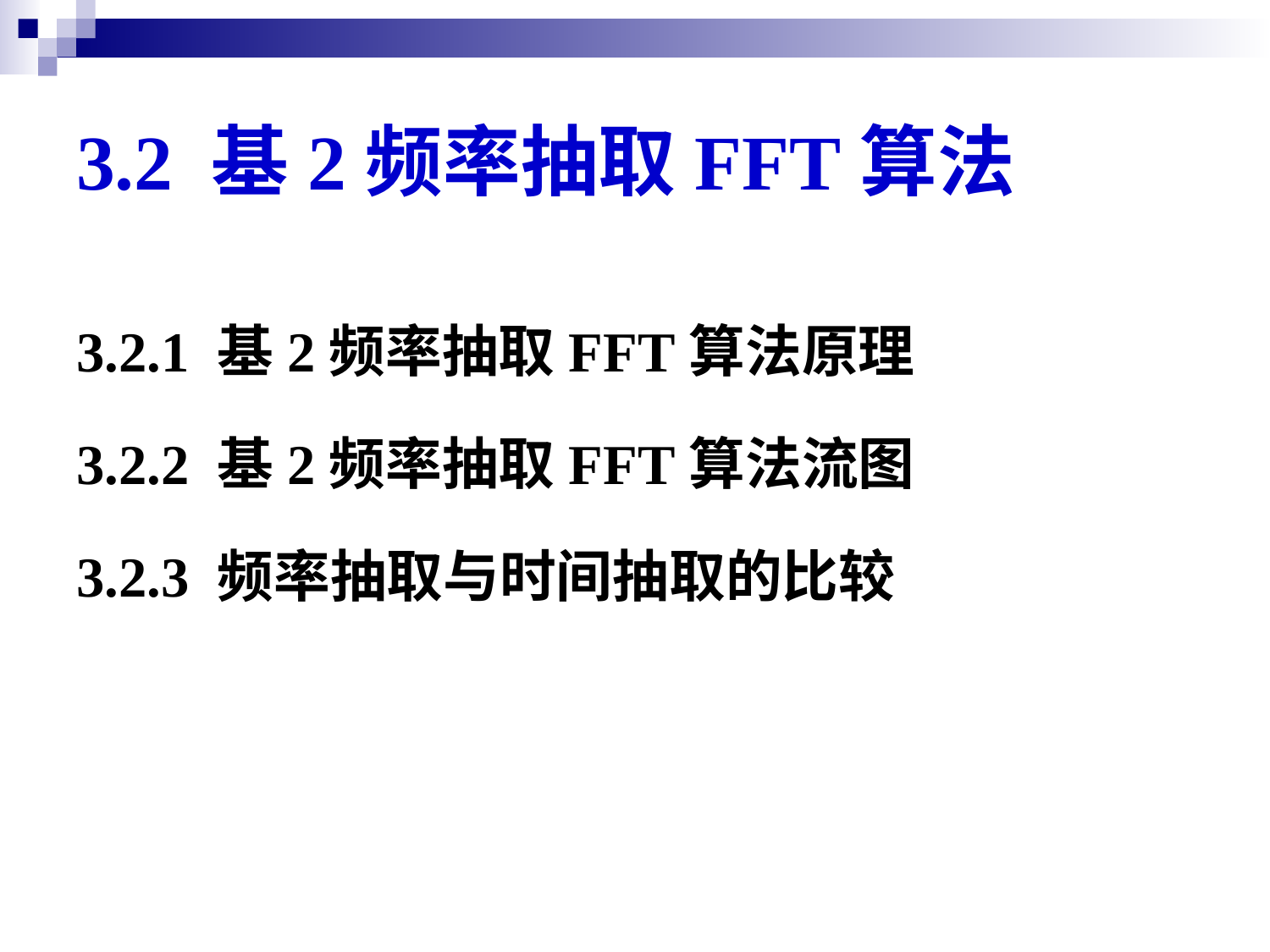

# 3.2 基2频率抽取FFT算法
3.2.1 基2频率抽取FFT算法原理
3.2.2 基2频率抽取FFT算法流图
3.2.3 频率抽取与时间抽取的比较